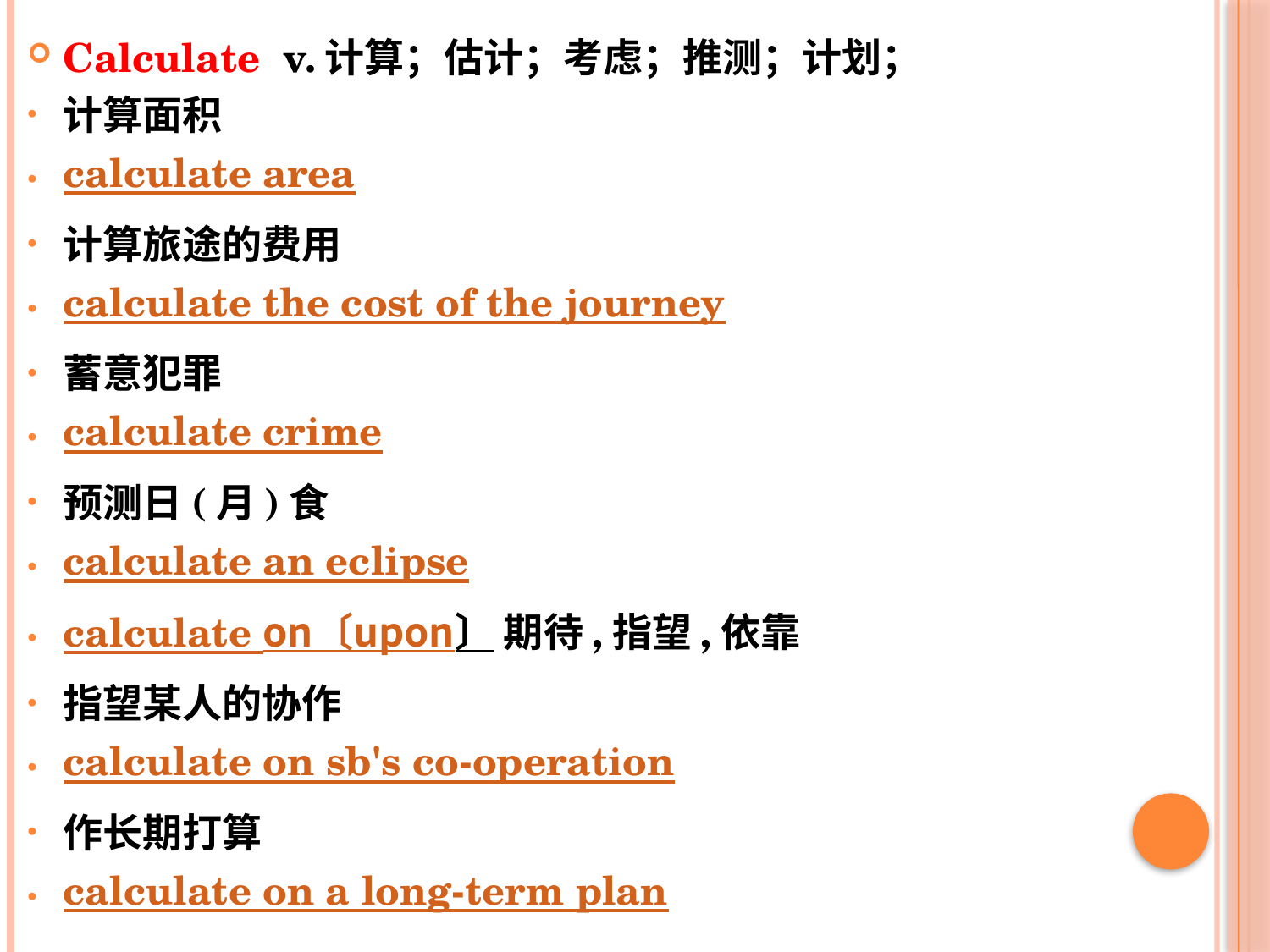

Calculate  v.计算；估计；考虑；推测；计划；
计算面积
calculate area
计算旅途的费用
calculate the cost of the journey
蓄意犯罪
calculate crime
预测日(月)食
calculate an eclipse
calculate on〔upon〕 期待,指望,依靠
指望某人的协作
calculate on sb's co-operation
作长期打算
calculate on a long-term plan